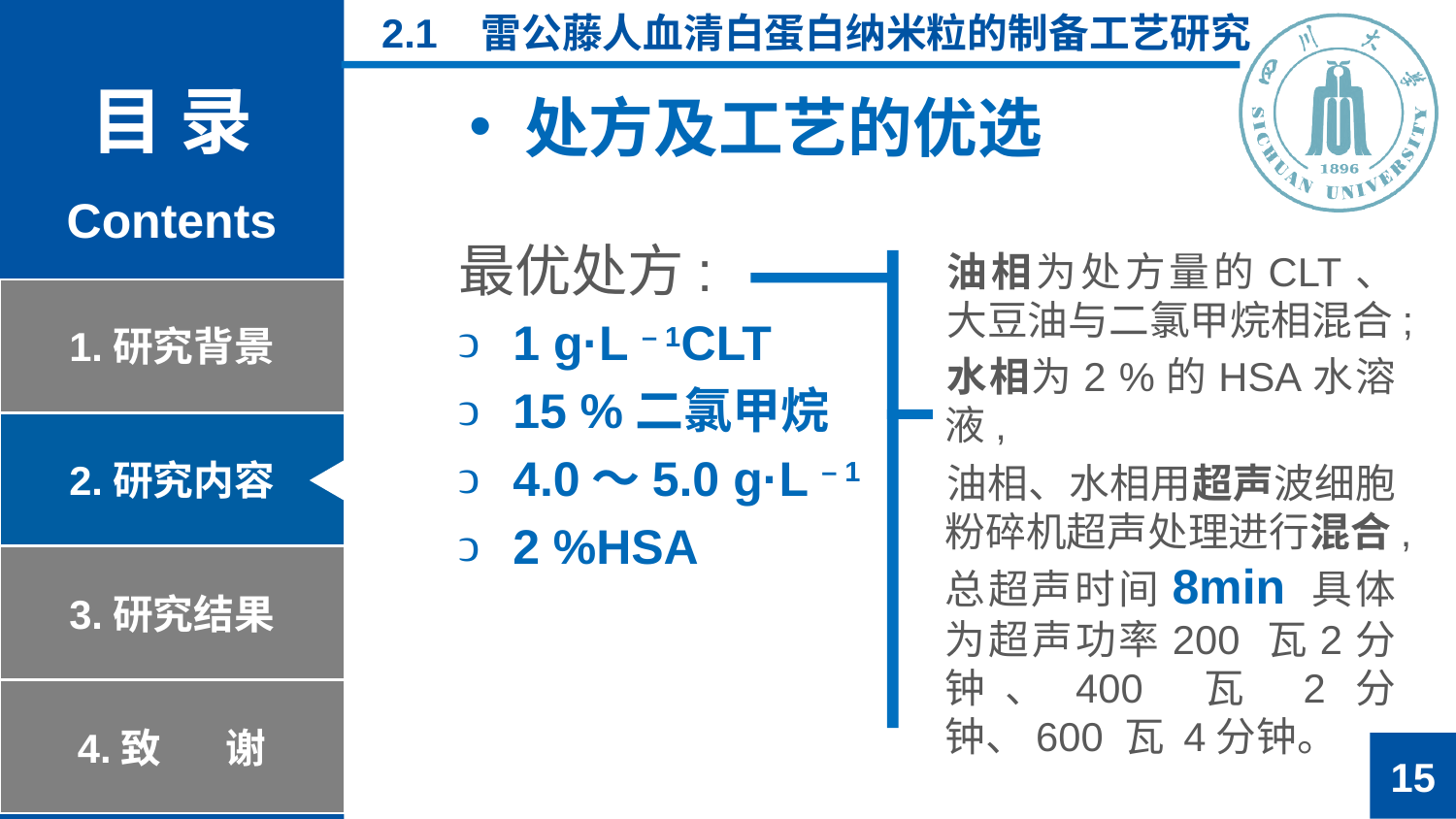

2.1   雷公藤人血清白蛋白纳米粒的制备工艺研究

处方及工艺的优选
最优处方:
1 g·L – 1CLT
15 %二氯甲烷
4.0～5.0 g·L – 1
2 %HSA

油相为处方量的CLT、大豆油与二氯甲烷相混合;
水相为2 %的HSA水溶液,
油相、水相用超声波细胞粉碎机超声处理进行混合,总超声时间8min 具体为超声功率200 瓦2分钟、400 瓦 2分钟、600 瓦 4分钟。

15